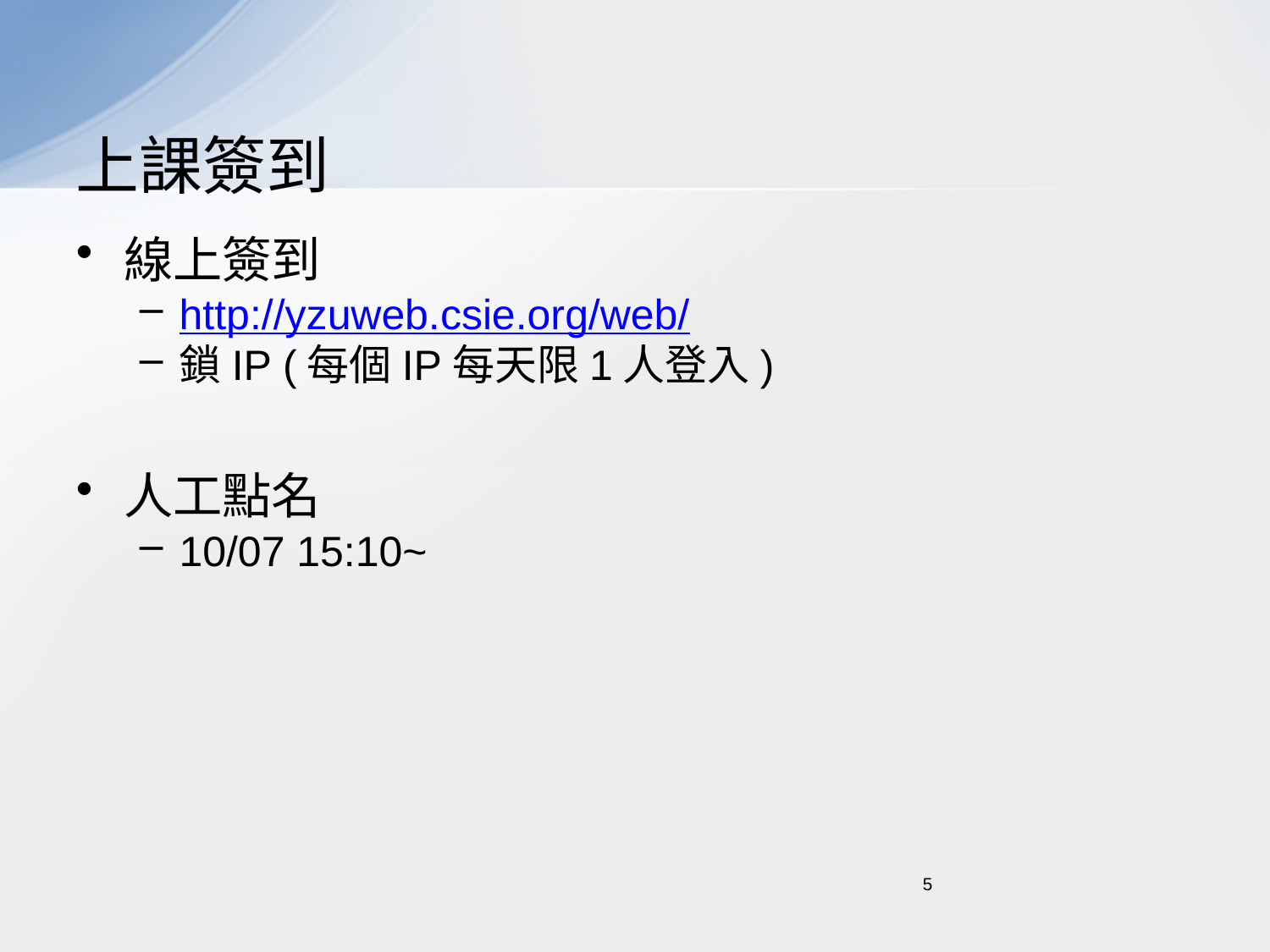

# 上課簽到
線上簽到
http://yzuweb.csie.org/web/
鎖IP (每個IP每天限1人登入)

人工點名
10/07 15:10~

5